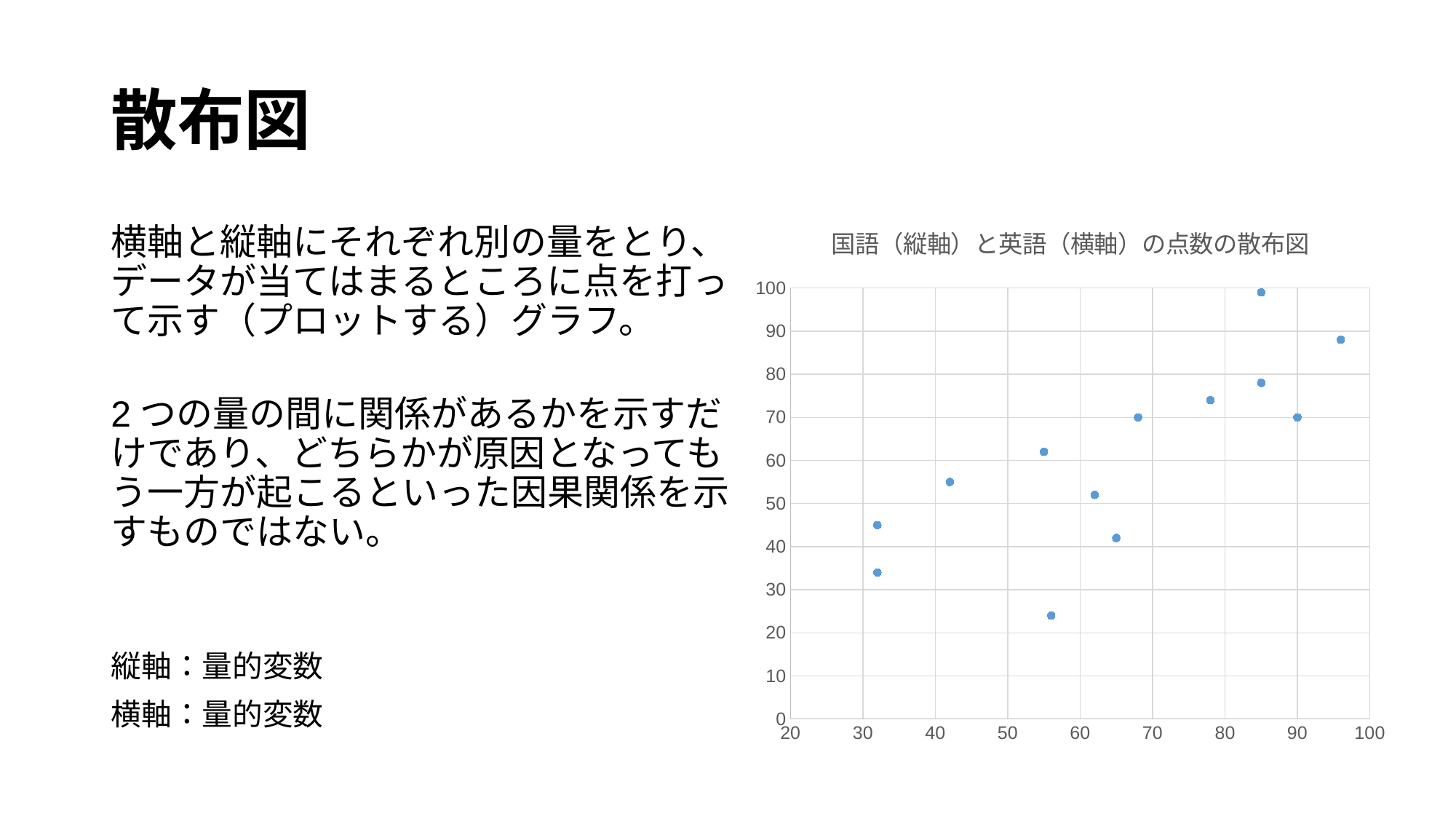

# 散布図

### Chart: 国語（縦軸）と英語（横軸）の点数の散布図

| Category | 数学 |
|---|---|
横軸と縦軸にそれぞれ別の量をとり、データが当てはまるところに点を打って示す（プロットする）グラフ。
2つの量の間に関係があるかを示すだけであり、どちらかが原因となってもう一方が起こるといった因果関係を示すものではない。
縦軸：量的変数
横軸：量的変数